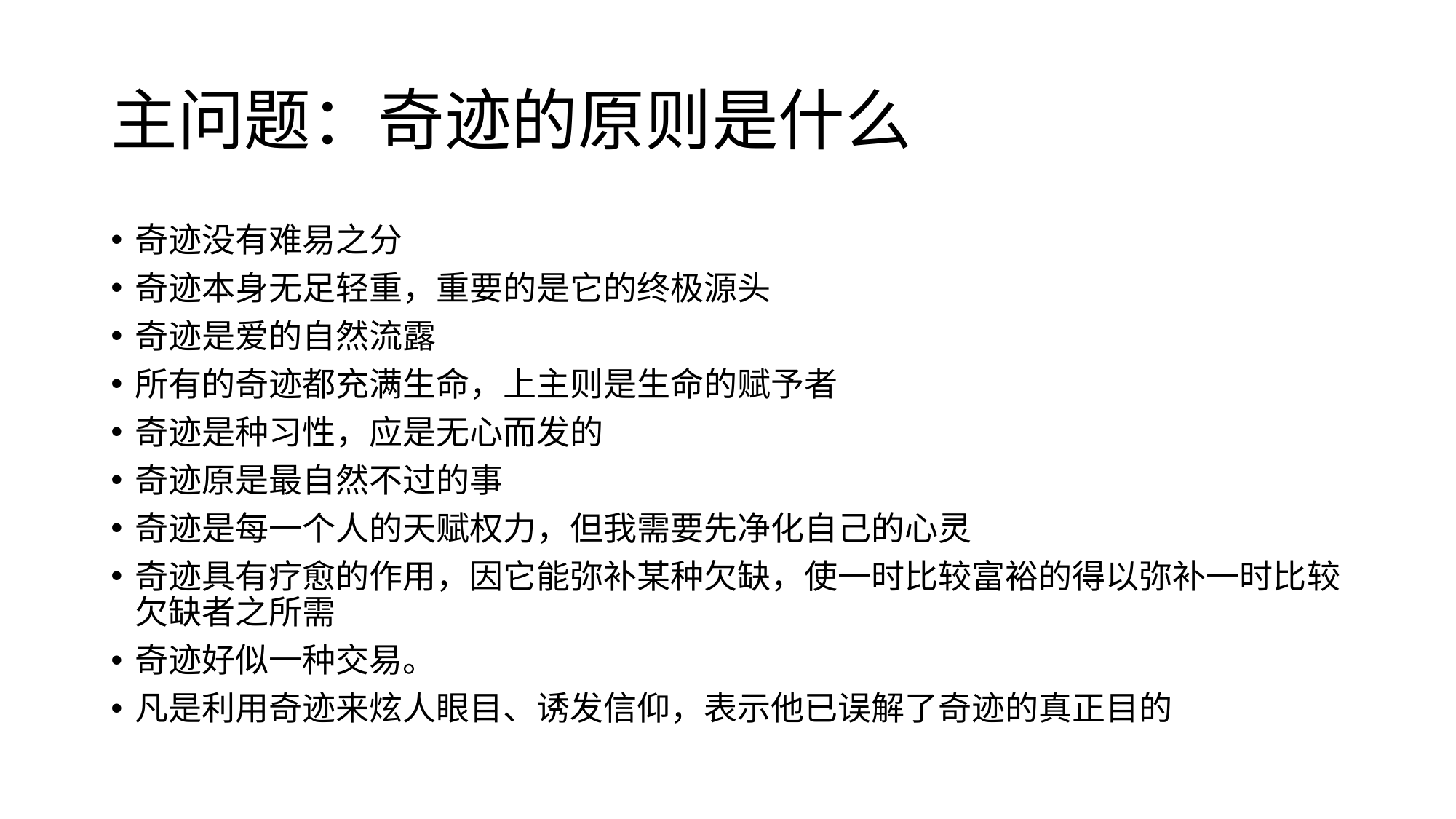

# 主问题：奇迹的原则是什么
奇迹没有难易之分
奇迹本身无足轻重，重要的是它的终极源头
奇迹是爱的自然流露
所有的奇迹都充满生命，上主则是生命的赋予者
奇迹是种习性，应是无心而发的
奇迹原是最自然不过的事
奇迹是每一个人的天赋权力，但我需要先净化自己的心灵
奇迹具有疗愈的作用，因它能弥补某种欠缺，使一时比较富裕的得以弥补一时比较欠缺者之所需
奇迹好似一种交易。
凡是利用奇迹来炫人眼目、诱发信仰，表示他已误解了奇迹的真正目的